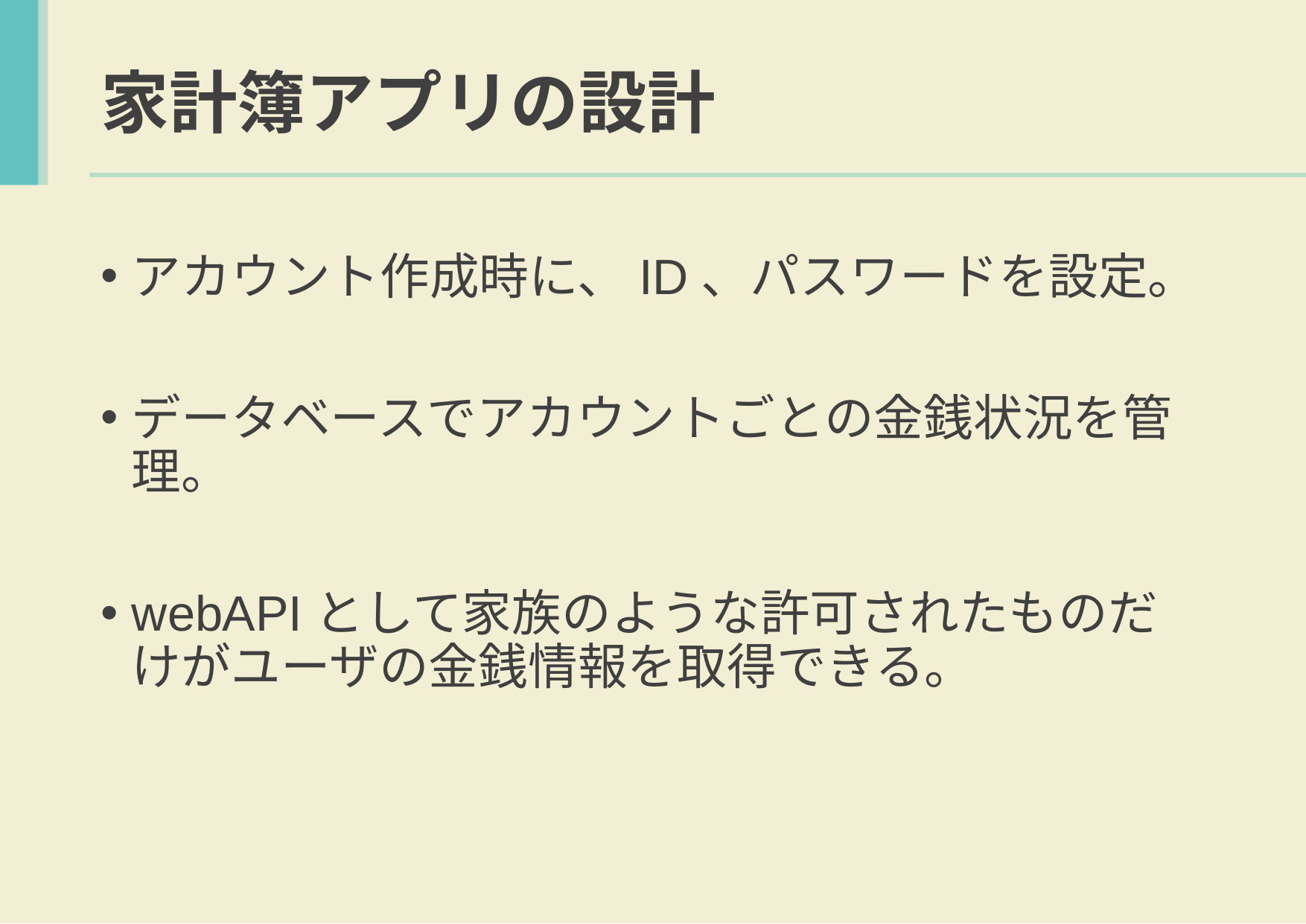

# 家計簿アプリの設計
アカウント作成時に、ID、パスワードを設定。

データベースでアカウントごとの金銭状況を管理。

webAPIとして家族のような許可されたものだけがユーザの金銭情報を取得できる。